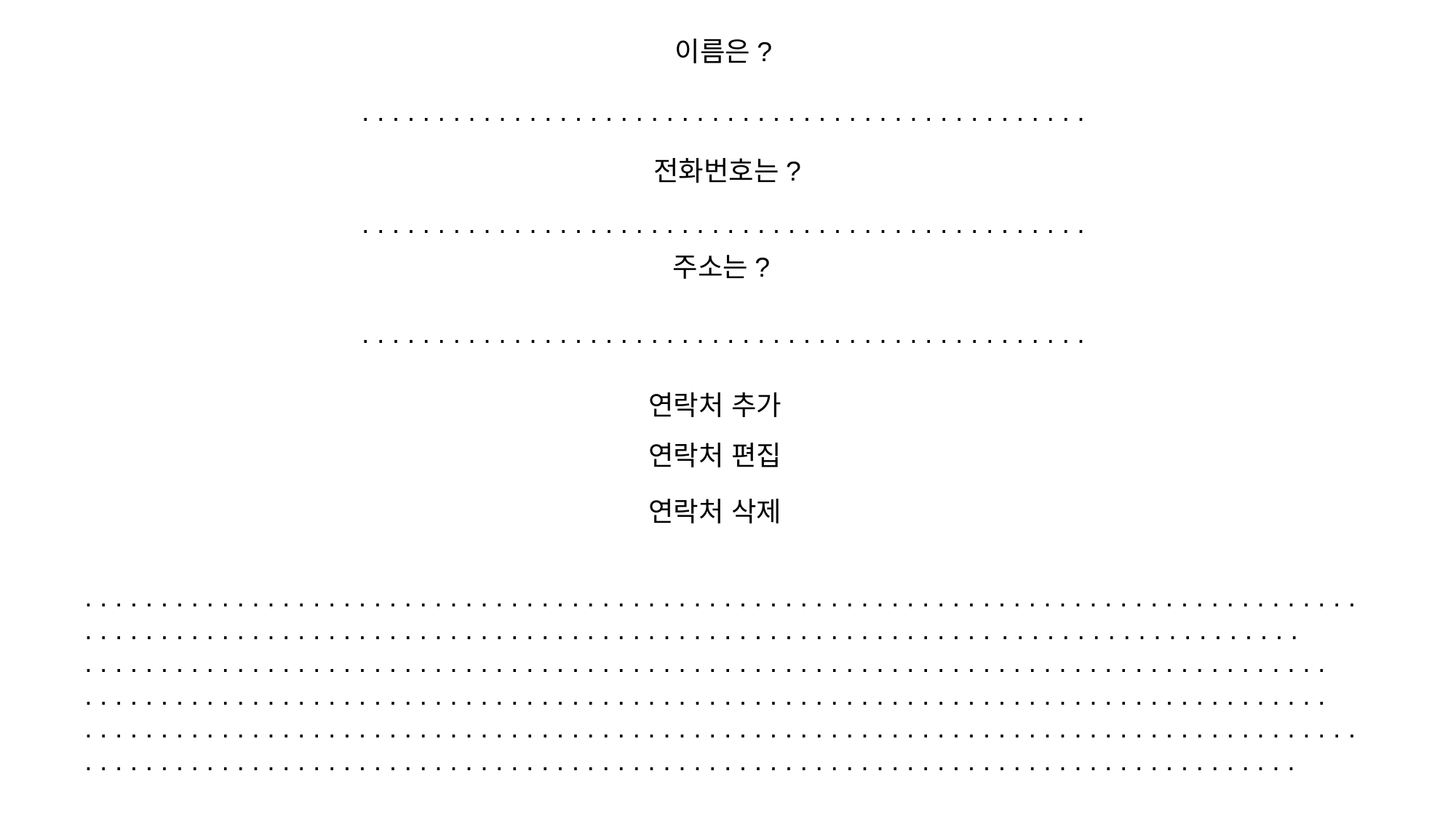

이름은?
. . . . . . . . . . . . . . . . . . . . . . . . . . . . . . . . . . . . . . . . . . . . . . . .
전화번호는?
. . . . . . . . . . . . . . . . . . . . . . . . . . . . . . . . . . . . . . . . . . . . . . . .
주소는?
. . . . . . . . . . . . . . . . . . . . . . . . . . . . . . . . . . . . . . . . . . . . . . . .
연락처 추가
연락처 편집
연락처 삭제
. . . . . . . . . . . . . . . . . . . . . . . . . . . . . . . . . . . . . . . . . . . . . . . . . . . . . . . . . . . . . . . . . . . . . . . . . . . . . . . . . . . . . . . . . . . . . . . . . . . . . . . . . . . . . . . . . . . . . . . . . . . . . . . . . . . . . . . . . . . . . . . . . . . . . . . . . . . . . . . . . . . .
. . . . . . . . . . . . . . . . . . . . . . . . . . . . . . . . . . . . . . . . . . . . . . . . . . . . . . . . . . . . . . . . . . . . . . . . . . . . . . . . . .
. . . . . . . . . . . . . . . . . . . . . . . . . . . . . . . . . . . . . . . . . . . . . . . . . . . . . . . . . . . . . . . . . . . . . . . . . . . . . . . . . .
. . . . . . . . . . . . . . . . . . . . . . . . . . . . . . . . . . . . . . . . . . . . . . . . . . . . . . . . . . . . . . . . . . . . . . . . . . . . . . . . . . . . . . . . . . . . . . . . . . . . . . . . . . . . . . . . . . . . . . . . . . . . . . . . . . . . . . . . . . . . . . . . . . . . . . . . . . . . . . . . . . . .